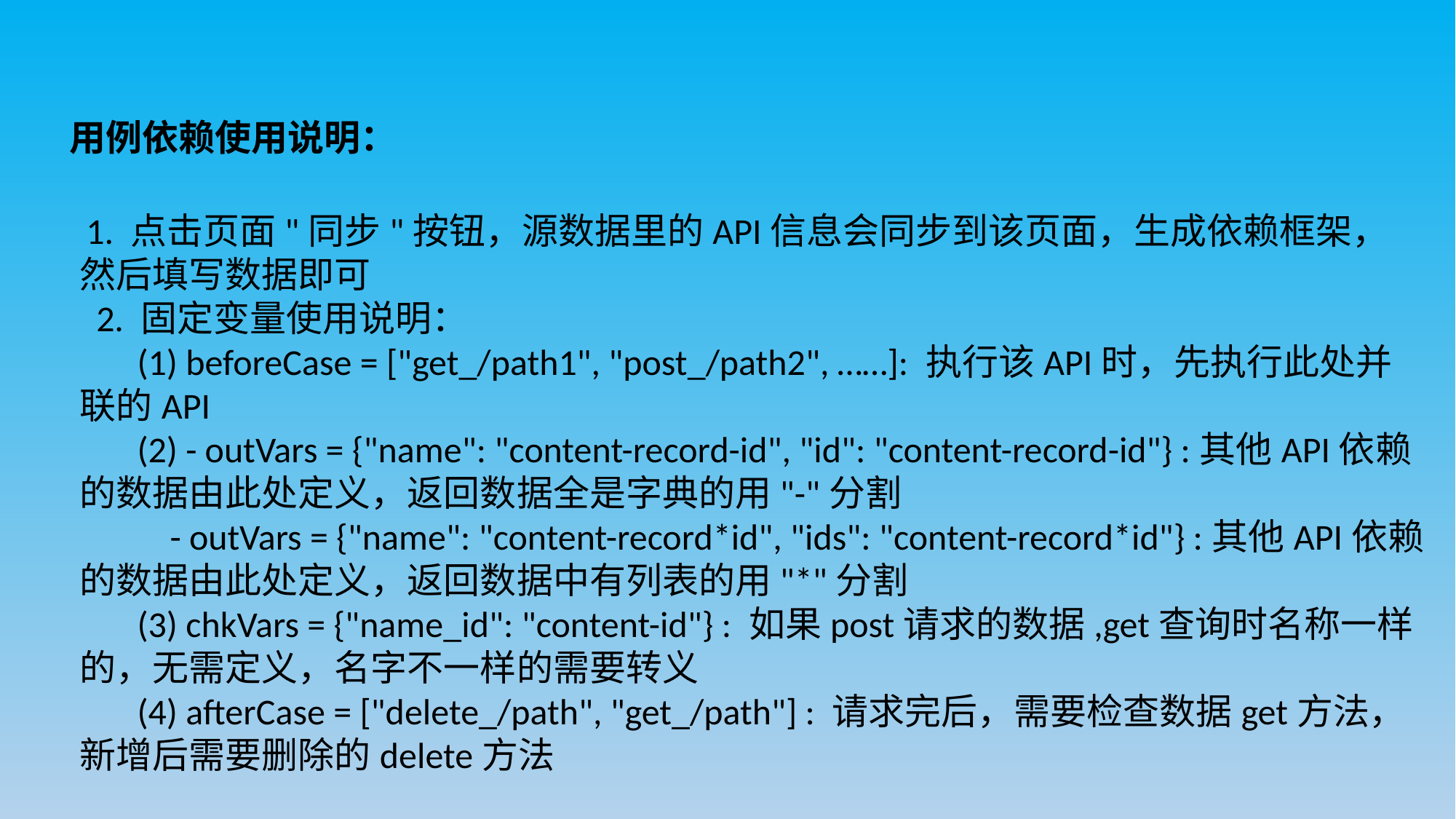

用例依赖使用说明：
 1. 点击页面"同步"按钮，源数据里的API信息会同步到该页面，生成依赖框架，然后填写数据即可
  2. 固定变量使用说明：
       (1) beforeCase = ["get_/path1", "post_/path2", ……]: 执行该API时，先执行此处并联的API
       (2) - outVars = {"name": "content-record-id", "id": "content-record-id"} :其他API依赖的数据由此处定义，返回数据全是字典的用"-"分割
           - outVars = {"name": "content-record*id", "ids": "content-record*id"} :其他API依赖的数据由此处定义，返回数据中有列表的用"*"分割
       (3) chkVars = {"name_id": "content-id"} : 如果post请求的数据,get查询时名称一样的，无需定义，名字不一样的需要转义
       (4) afterCase = ["delete_/path", "get_/path"] : 请求完后，需要检查数据get方法，新增后需要删除的delete方法